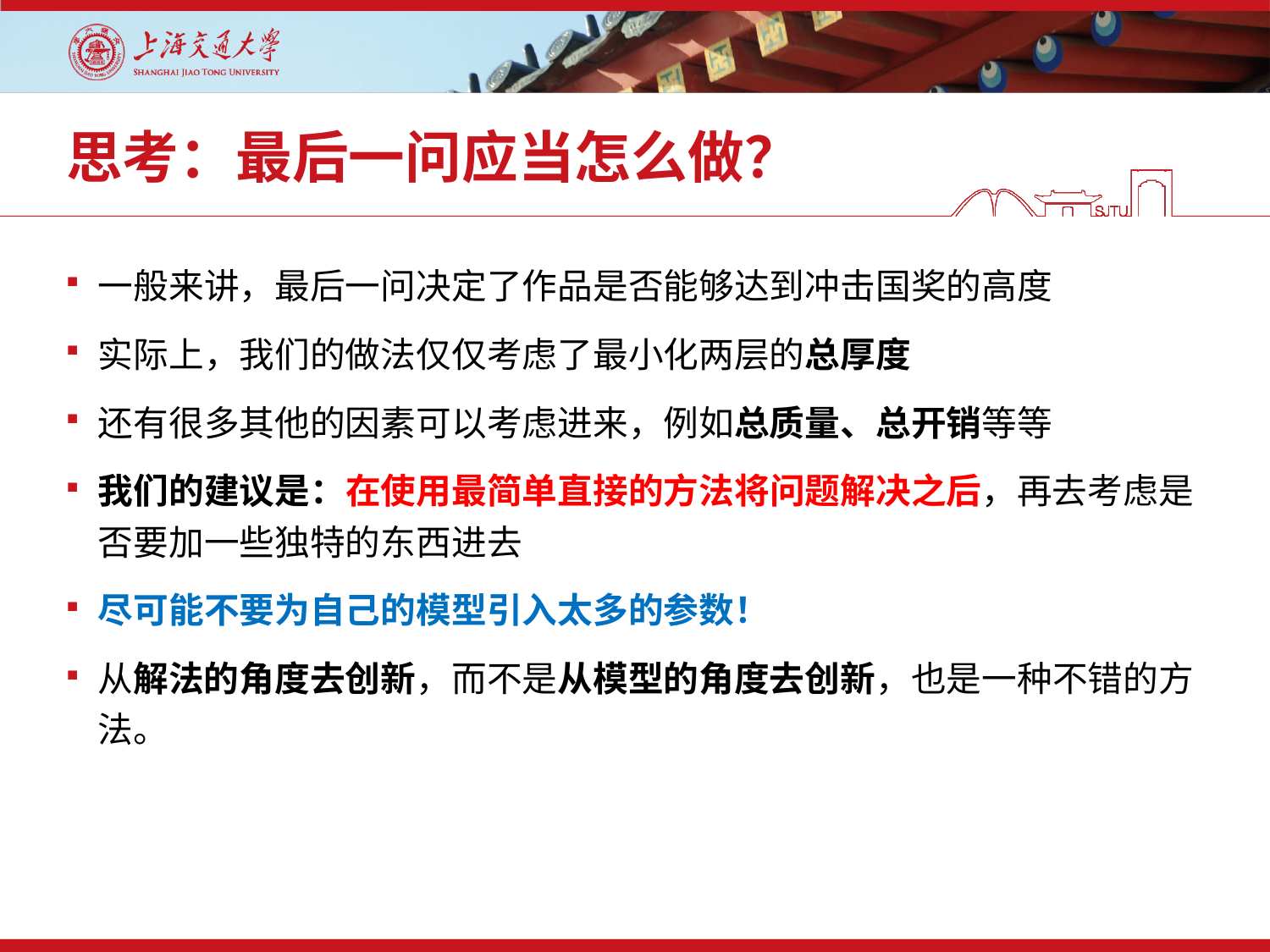

# 思考：最后一问应当怎么做？
一般来讲，最后一问决定了作品是否能够达到冲击国奖的高度
实际上，我们的做法仅仅考虑了最小化两层的总厚度
还有很多其他的因素可以考虑进来，例如总质量、总开销等等
我们的建议是：在使用最简单直接的方法将问题解决之后，再去考虑是否要加一些独特的东西进去
尽可能不要为自己的模型引入太多的参数！
从解法的角度去创新，而不是从模型的角度去创新，也是一种不错的方法。